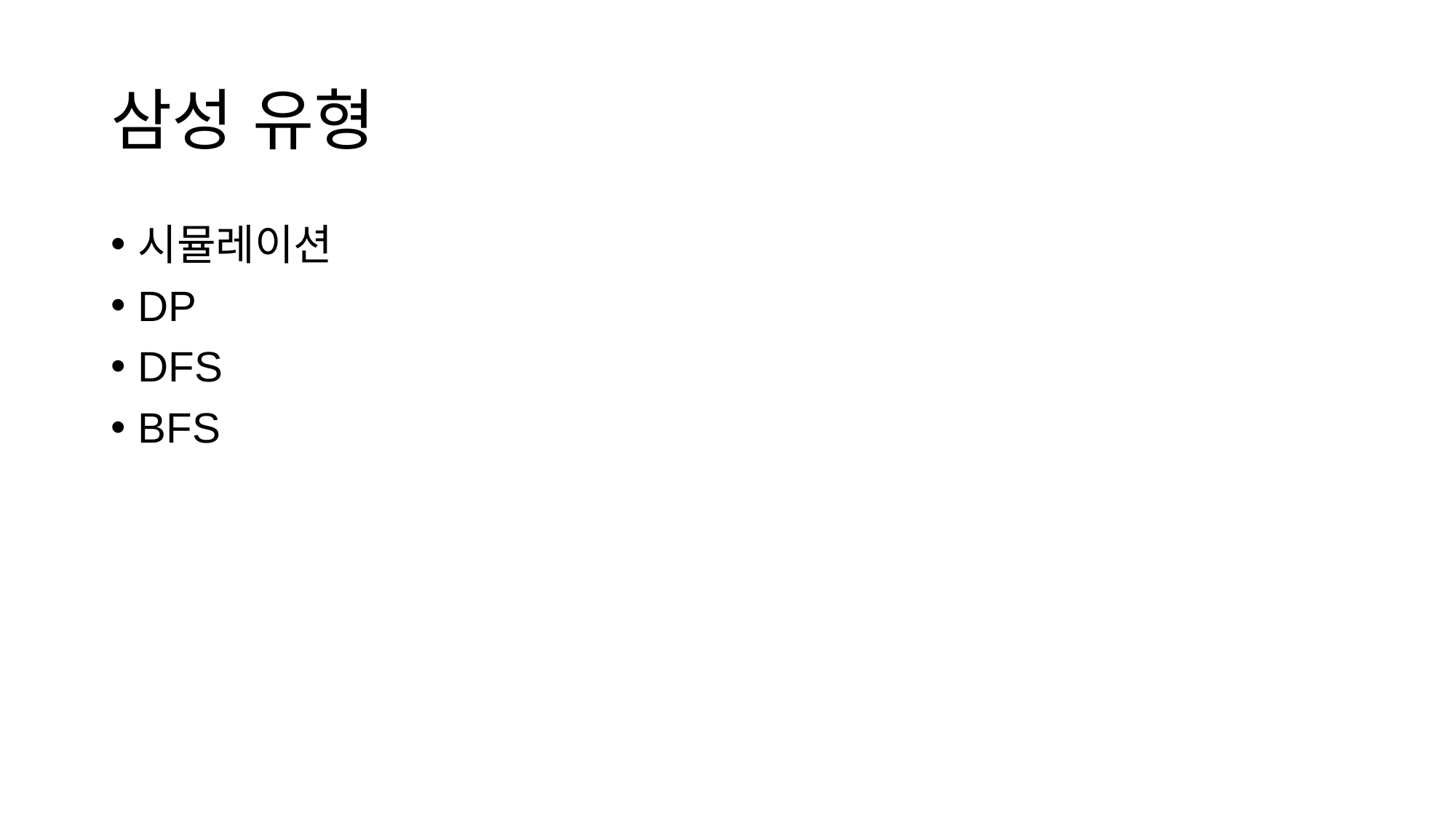

# 삼성 유형
시뮬레이션
DP
DFS
BFS